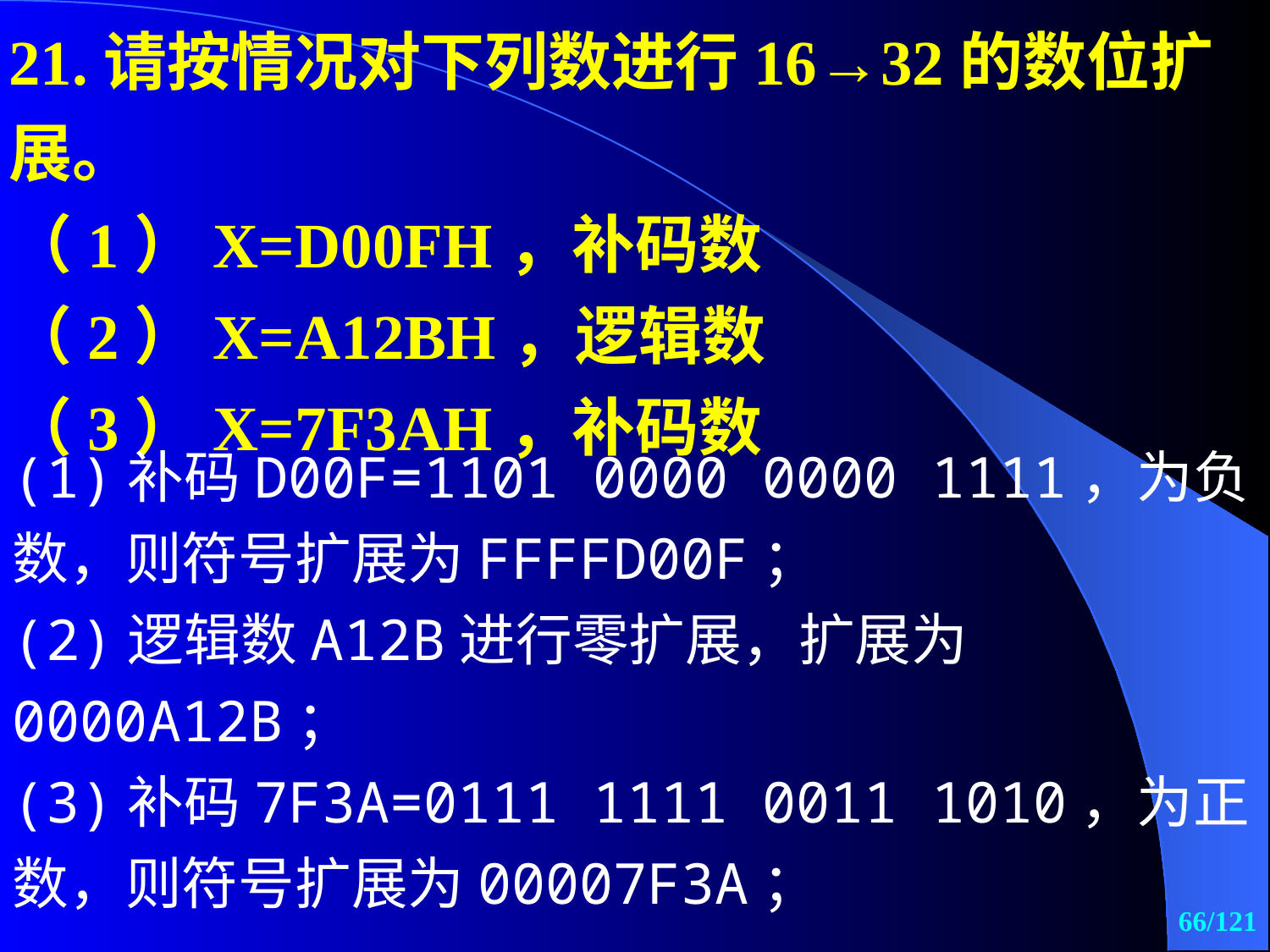

21.请按情况对下列数进行16→32的数位扩展。
（1）X=D00FH，补码数
（2）X=A12BH，逻辑数
（3）X=7F3AH，补码数
(1)补码D00F=1101 0000 0000 1111，为负数，则符号扩展为FFFFD00F；
(2)逻辑数A12B进行零扩展，扩展为0000A12B；
(3)补码7F3A=0111 1111 0011 1010，为正数，则符号扩展为00007F3A；
66/121